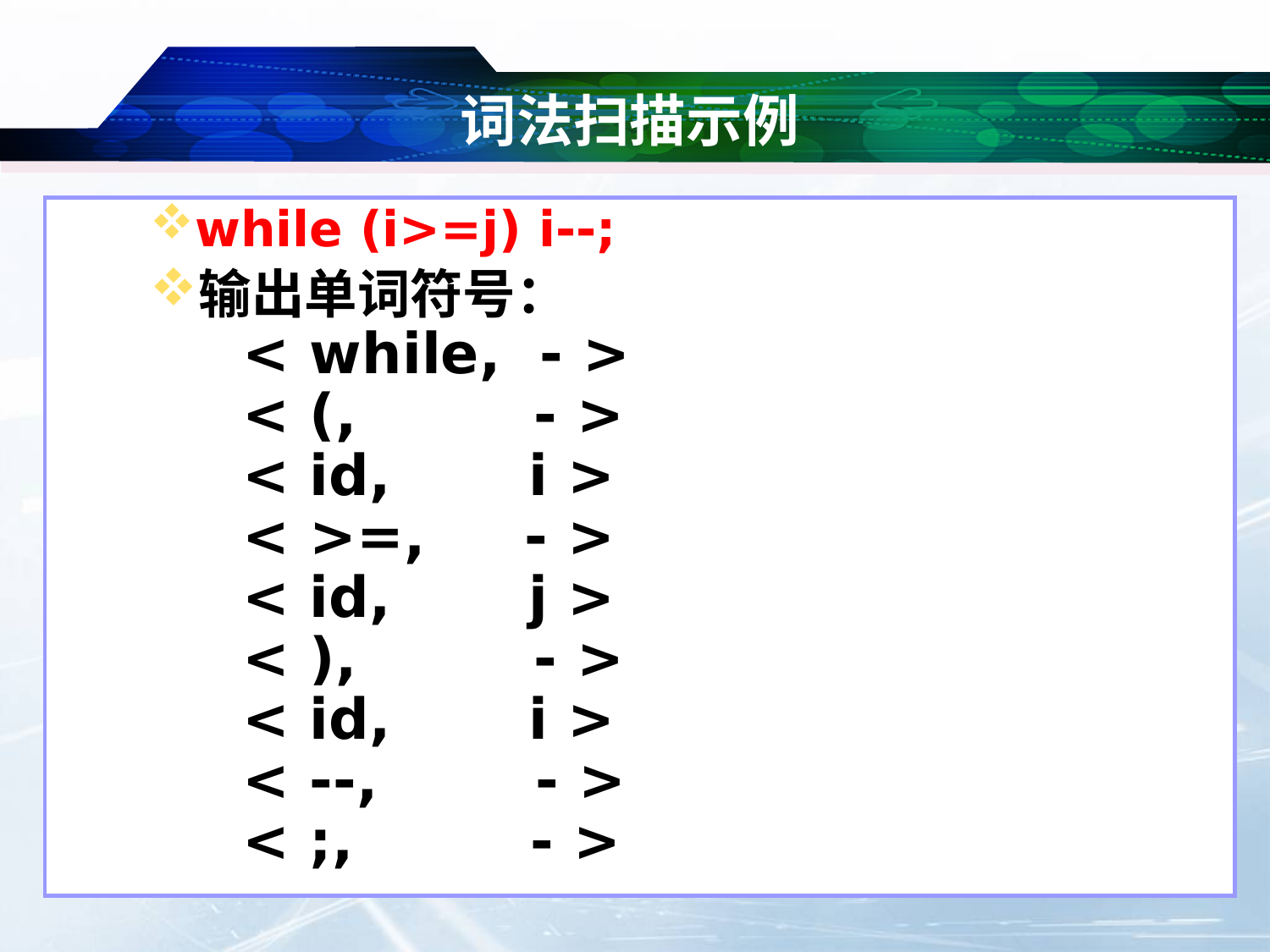

# 词法扫描示例
while (i>=j) i--;
输出单词符号：
< while,  - >
< (,         - >
< id,       i >
< >=,     - >
< id,       j >
< ),         - >
< id,       i >
< --,        - >
< ;,         - >